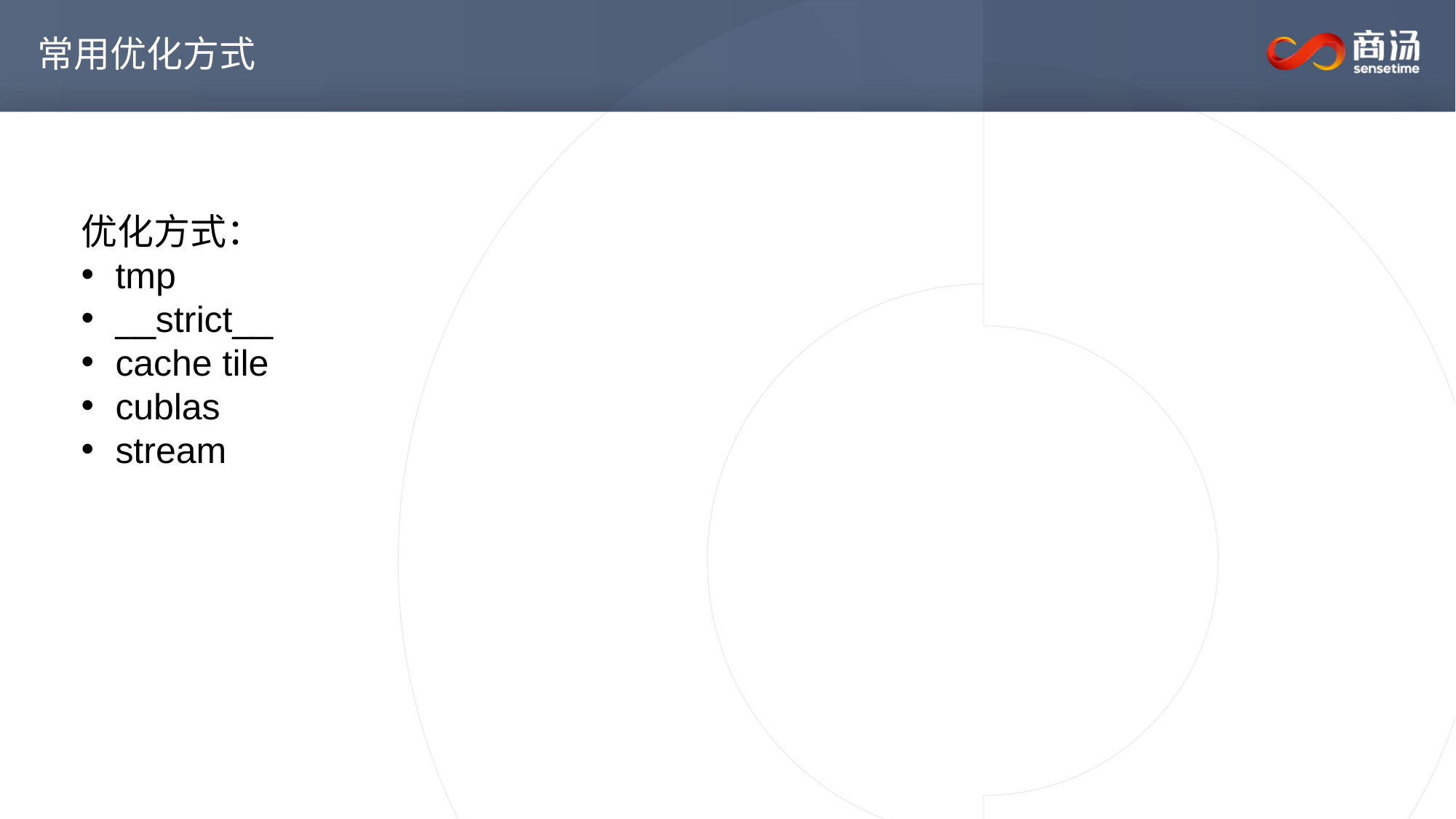

常用优化方式
优化方式：
tmp
__strict__
cache tile
cublas
stream